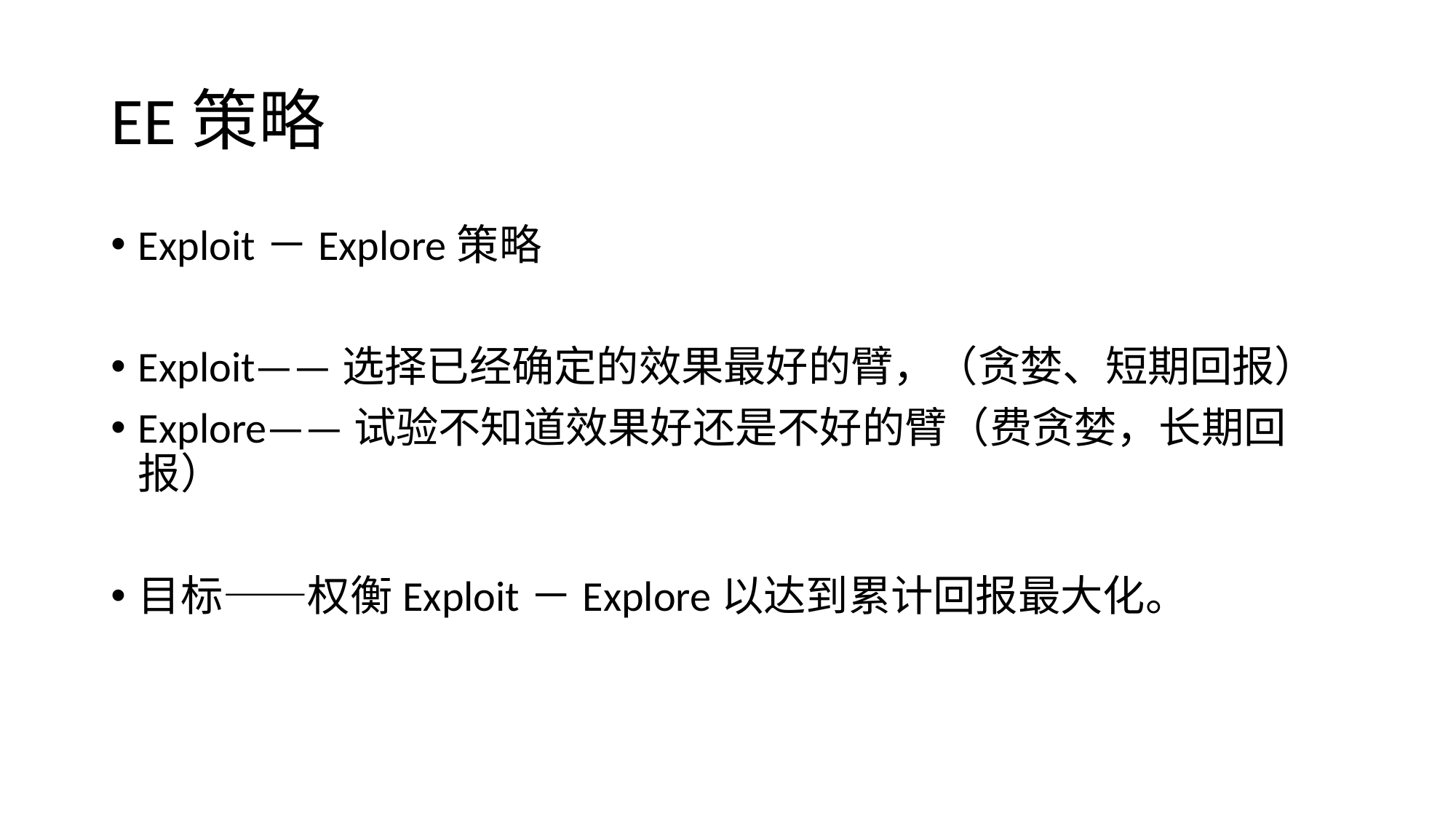

# EE策略
Exploit－Explore策略

Exploit——选择已经确定的效果最好的臂，（贪婪、短期回报）
Explore——试验不知道效果好还是不好的臂（费贪婪，长期回报）

目标——权衡Exploit－Explore以达到累计回报最大化。